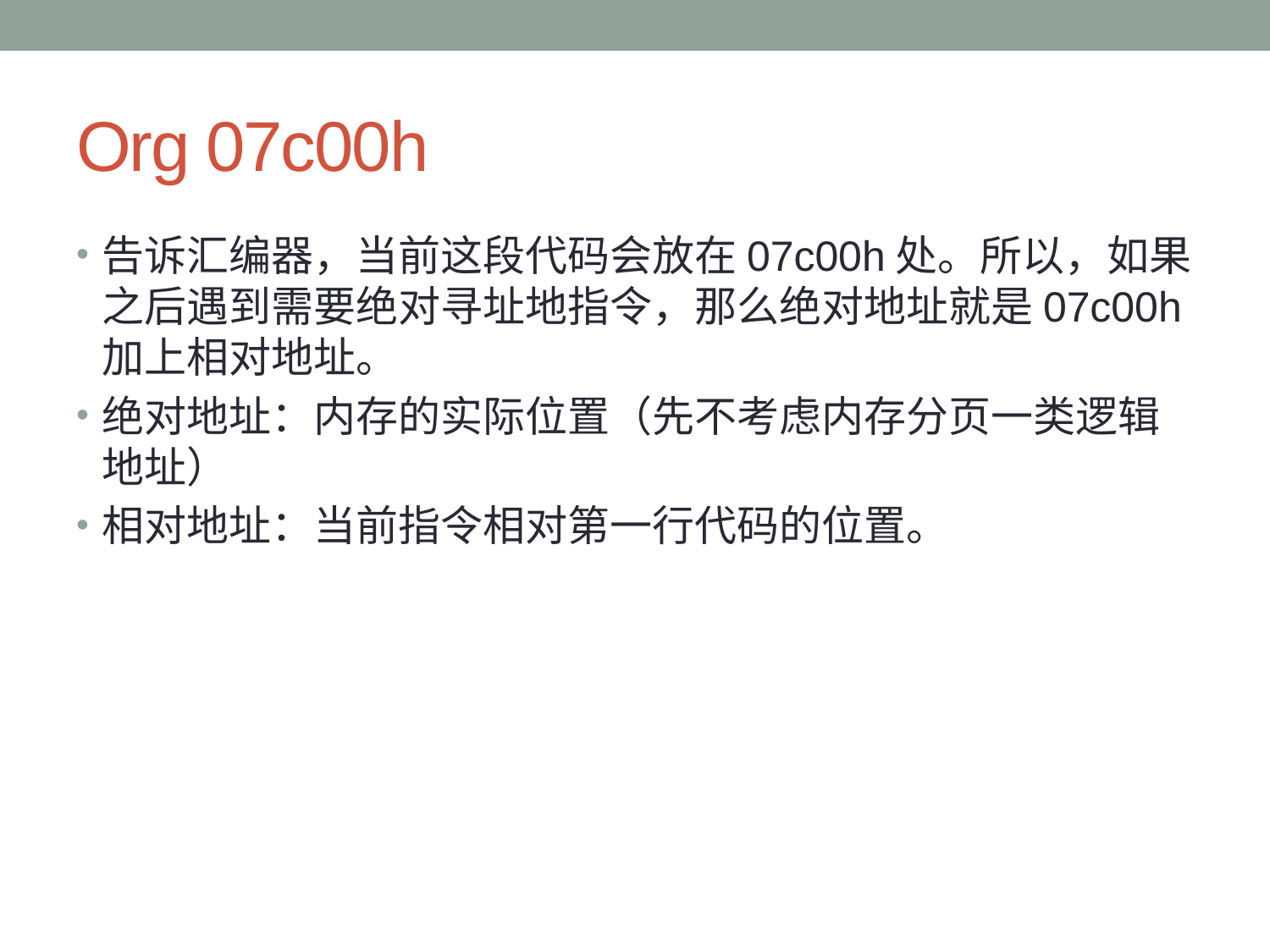

# Org 07c00h
告诉汇编器，当前这段代码会放在07c00h处。所以，如果之后遇到需要绝对寻址地指令，那么绝对地址就是07c00h加上相对地址。
绝对地址：内存的实际位置（先不考虑内存分页一类逻辑地址）
相对地址：当前指令相对第一行代码的位置。